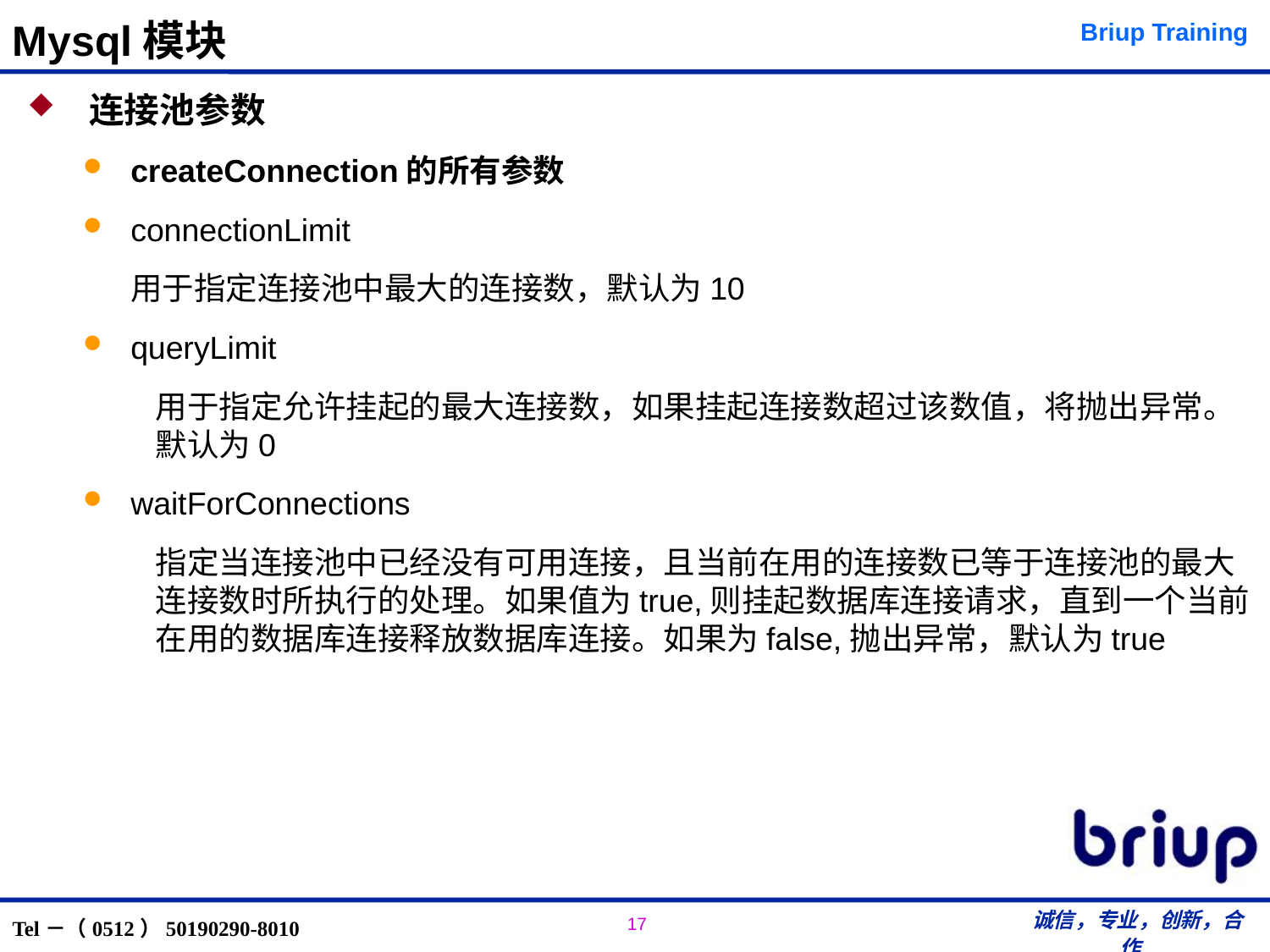

# Mysql模块
 连接池参数
createConnection的所有参数
connectionLimit
	用于指定连接池中最大的连接数，默认为10
queryLimit
用于指定允许挂起的最大连接数，如果挂起连接数超过该数值，将抛出异常。默认为0
waitForConnections
指定当连接池中已经没有可用连接，且当前在用的连接数已等于连接池的最大连接数时所执行的处理。如果值为true,则挂起数据库连接请求，直到一个当前在用的数据库连接释放数据库连接。如果为false,抛出异常，默认为true